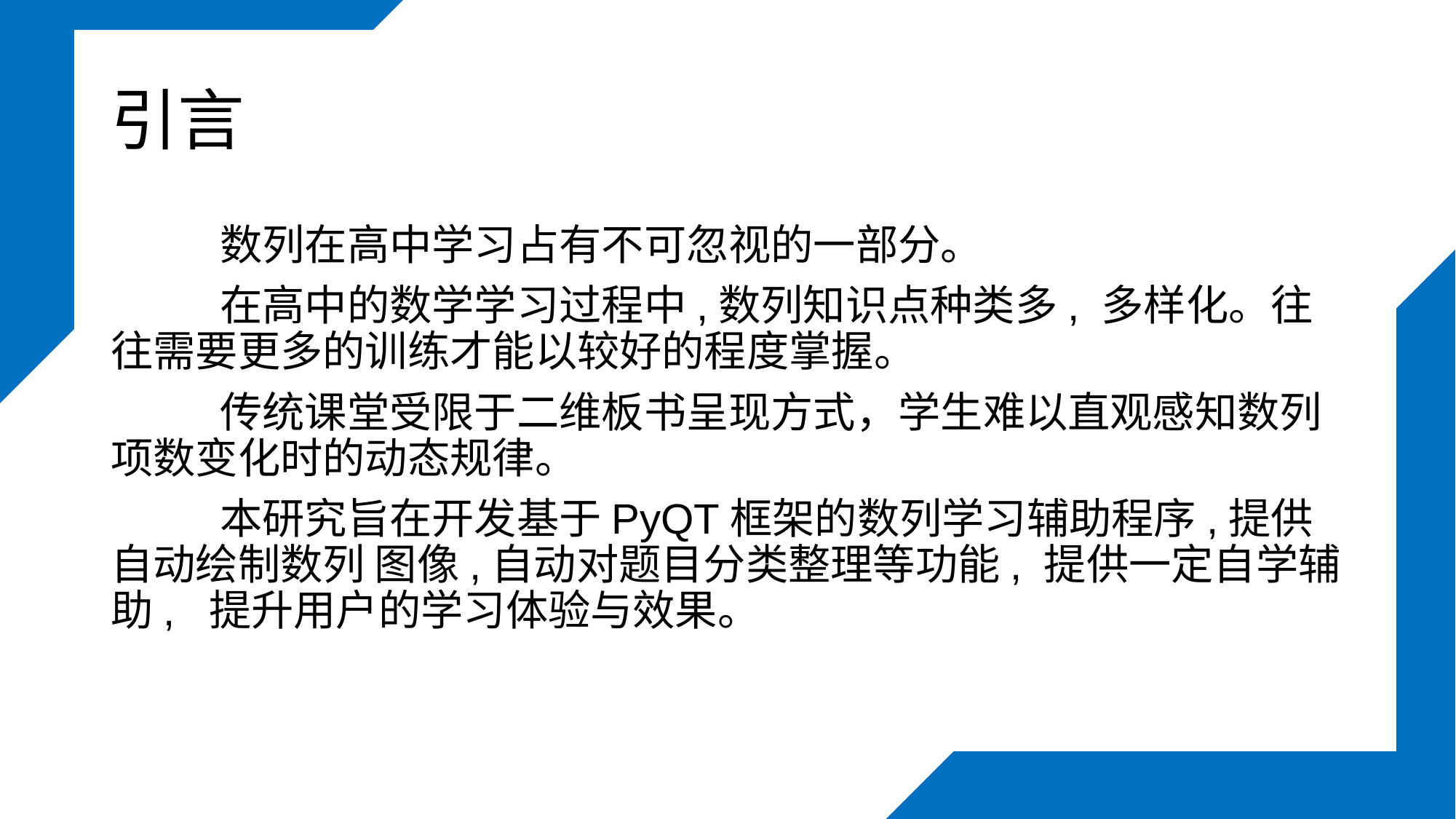

# 引言
	数列在高中学习占有不可忽视的一部分。
	在高中的数学学习过程中,数列知识点种类多, 多样化。往往需要更多的训练才能以较好的程度掌握。
	传统课堂受限于二维板书呈现方式，学生难以直观感知数列项数变化时的动态规律。
	本研究旨在开发基于PyQT框架的数列学习辅助程序,提供自动绘制数列 图像,自动对题目分类整理等功能, 提供一定自学辅助,  提升用户的学习体验与效果。